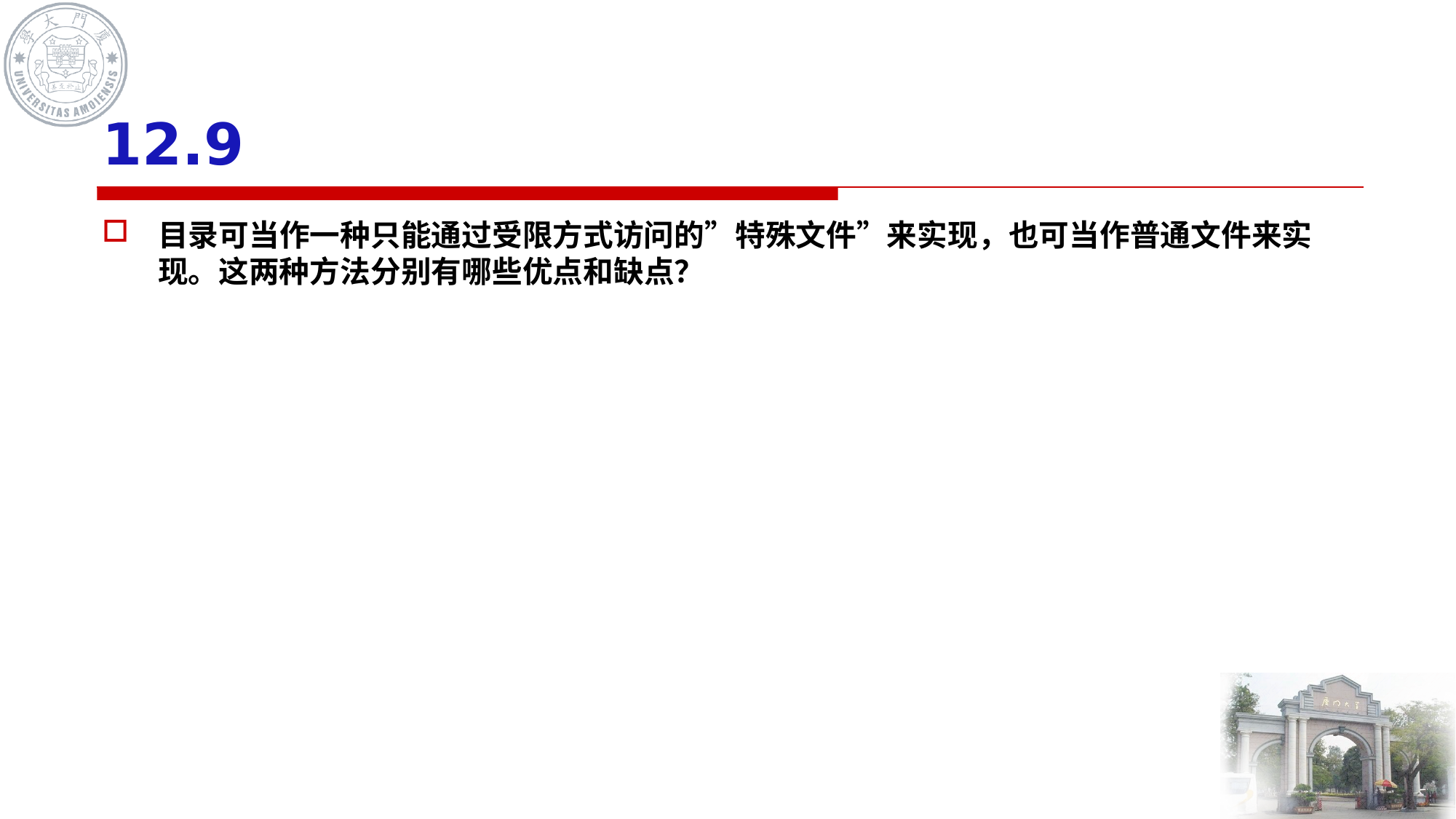

# 12.9
目录可当作一种只能通过受限方式访问的”特殊文件”来实现，也可当作普通文件来实现。这两种方法分别有哪些优点和缺点？